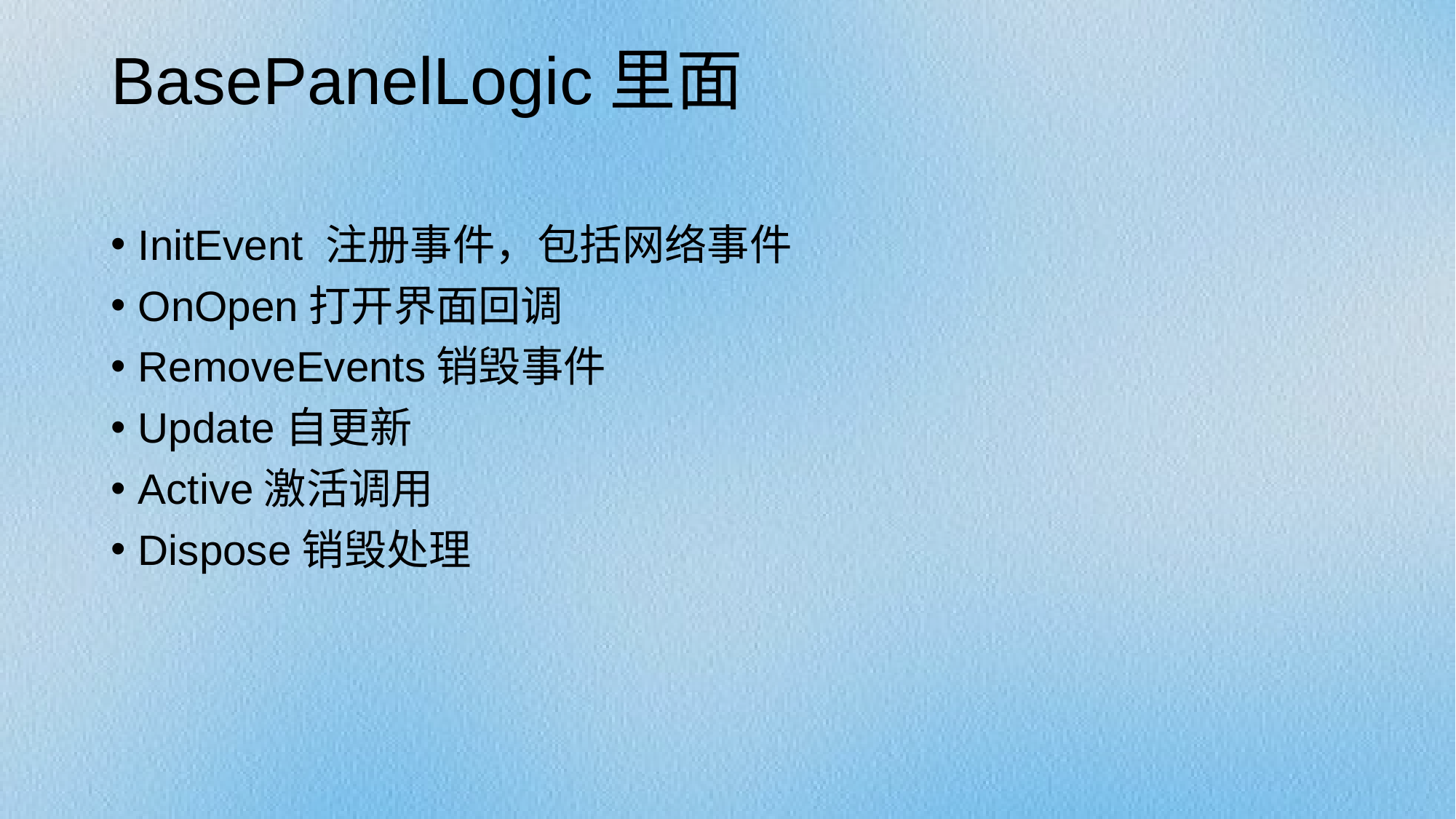

# BasePanelLogic里面
InitEvent 注册事件，包括网络事件
OnOpen打开界面回调
RemoveEvents销毁事件
Update自更新
Active激活调用
Dispose销毁处理